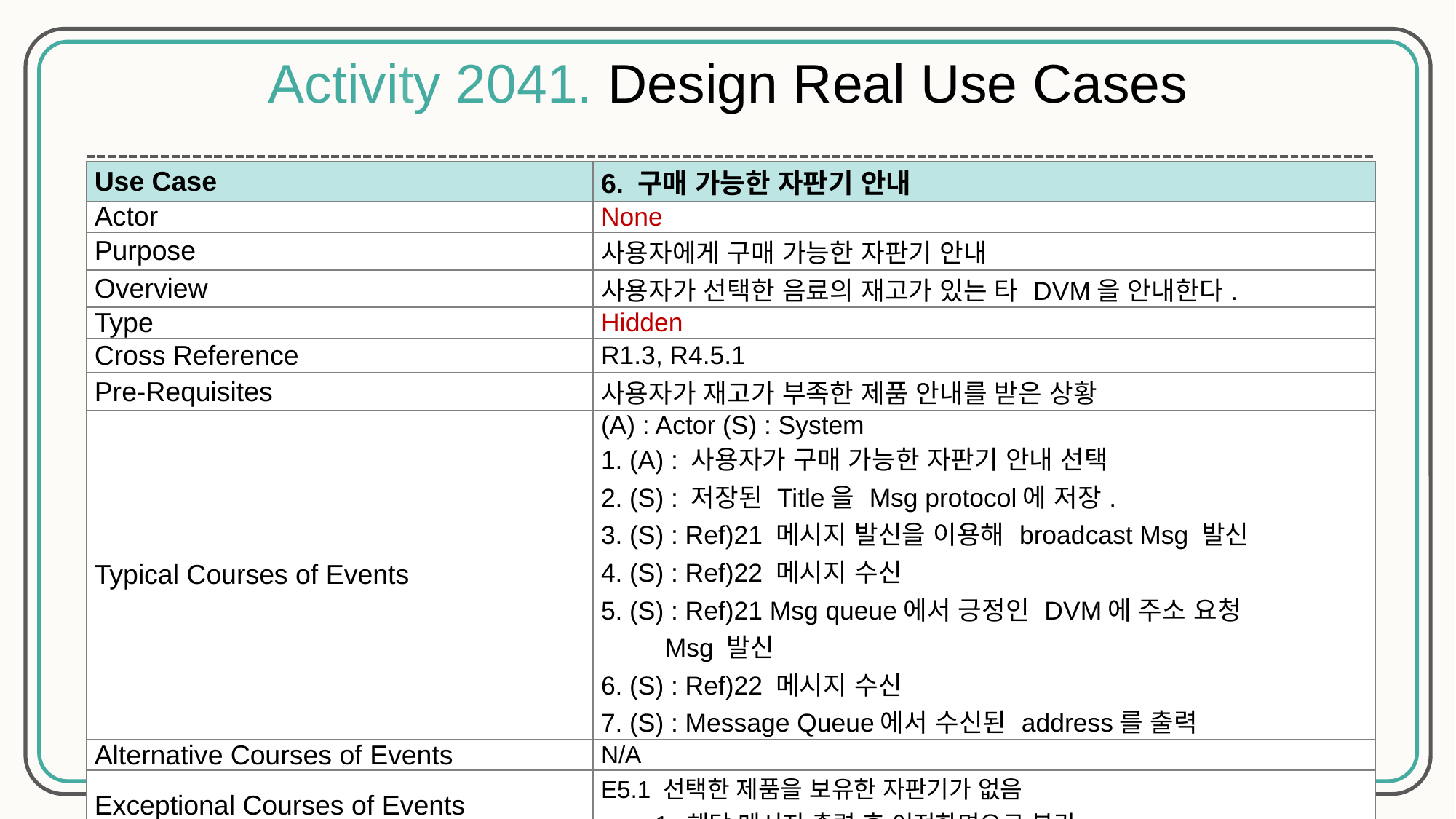

Activity 2041. Design Real Use Cases
| Use Case | 6. 구매 가능한 자판기 안내 |
| --- | --- |
| Actor | None |
| Purpose | 사용자에게 구매 가능한 자판기 안내 |
| Overview | 사용자가 선택한 음료의 재고가 있는 타 DVM을 안내한다. |
| Type | Hidden |
| Cross Reference | R1.3, R4.5.1 |
| Pre-Requisites | 사용자가 재고가 부족한 제품 안내를 받은 상황 |
| Typical Courses of Events | (A) : Actor (S) : System 1. (A) : 사용자가 구매 가능한 자판기 안내 선택 2. (S) : 저장된 Title을 Msg protocol에 저장. 3. (S) : Ref)21 메시지 발신을 이용해 broadcast Msg 발신 4. (S) : Ref)22 메시지 수신 5. (S) : Ref)21 Msg queue에서 긍정인 DVM에 주소 요청 Msg 발신 6. (S) : Ref)22 메시지 수신 7. (S) : Message Queue에서 수신된 address를 출력 |
| Alternative Courses of Events | N/A |
| Exceptional Courses of Events | E5.1 선택한 제품을 보유한 자판기가 없음         1. 해당 메시지 출력 후 이전화면으로 복귀 |
8